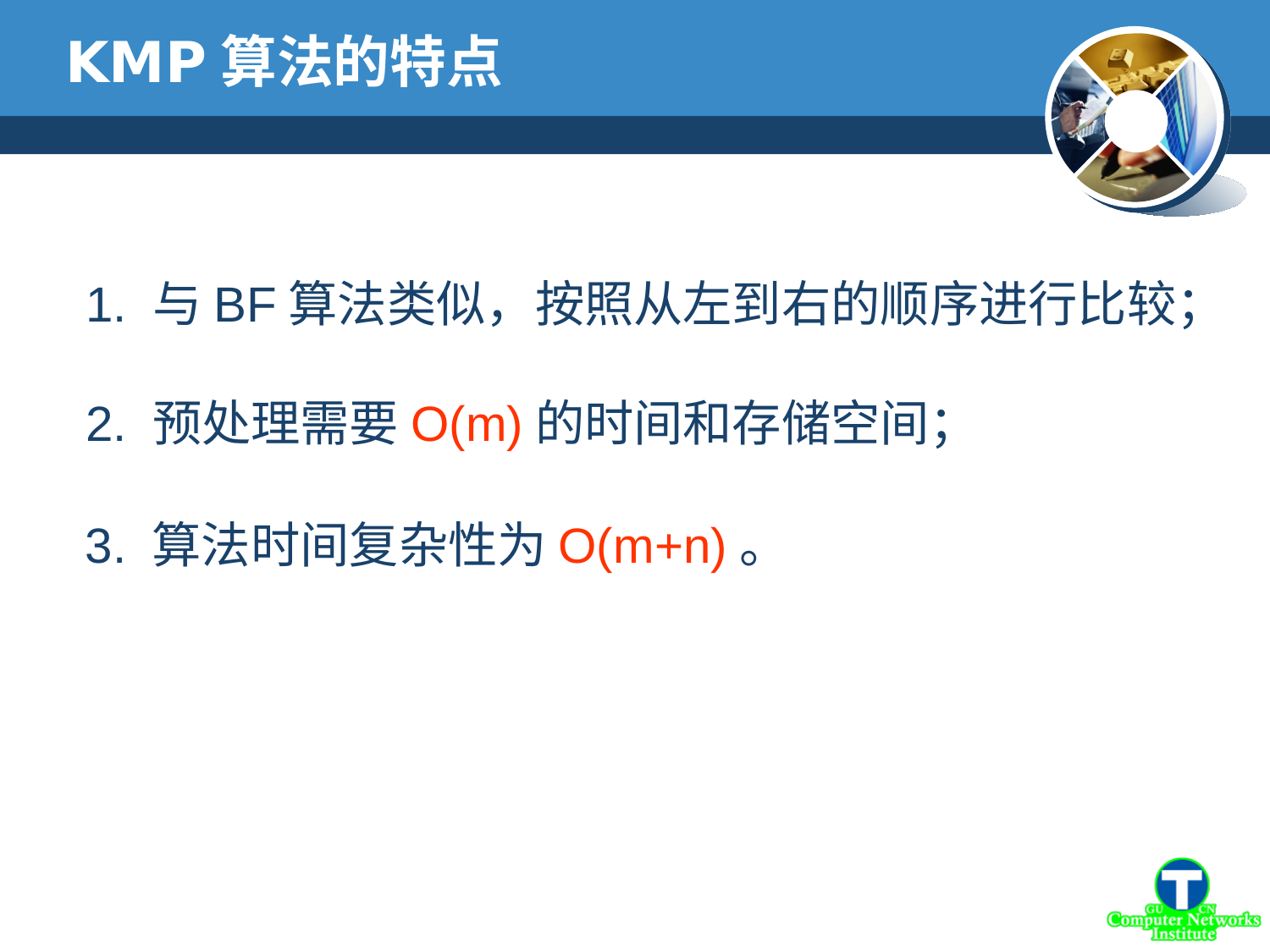

# KMP算法的特点
1. 与BF算法类似，按照从左到右的顺序进行比较；
2. 预处理需要O(m)的时间和存储空间；
3. 算法时间复杂性为O(m+n)。